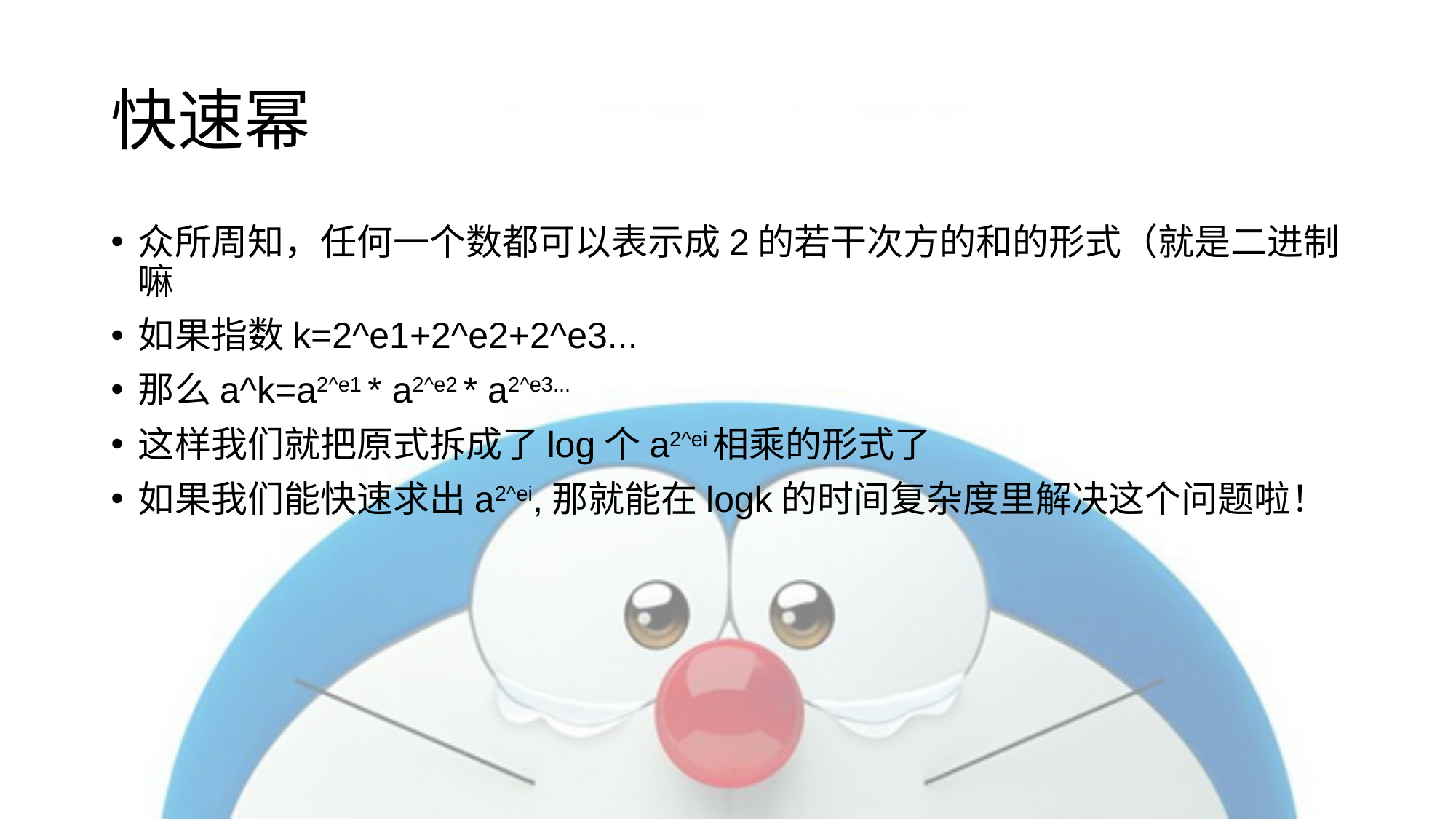

# 快速幂
众所周知，任何一个数都可以表示成2的若干次方的和的形式（就是二进制嘛
如果指数k=2^e1+2^e2+2^e3...
那么a^k=a2^e1 * a2^e2 * a2^e3...
这样我们就把原式拆成了log个a2^ei相乘的形式了
如果我们能快速求出a2^ei,那就能在logk的时间复杂度里解决这个问题啦！